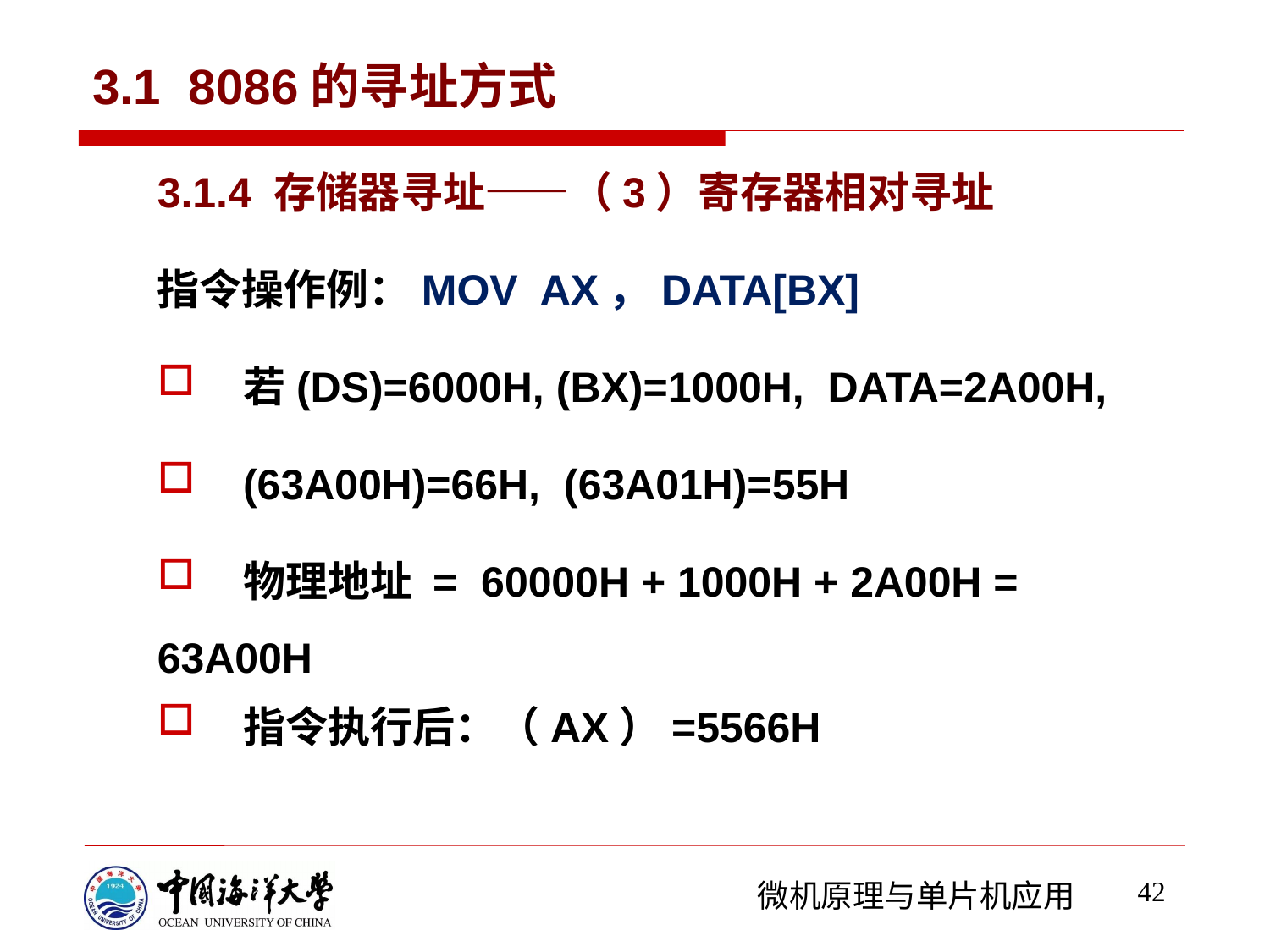

# 3.1  8086的寻址方式
3.1.4 存储器寻址——（3）寄存器相对寻址
指令操作例：MOV  AX，DATA[BX]
    若(DS)=6000H, (BX)=1000H,  DATA=2A00H,
    (63A00H)=66H,  (63A01H)=55H
    物理地址 =  60000H + 1000H + 2A00H = 63A00H
    指令执行后：（AX）=5566H

42